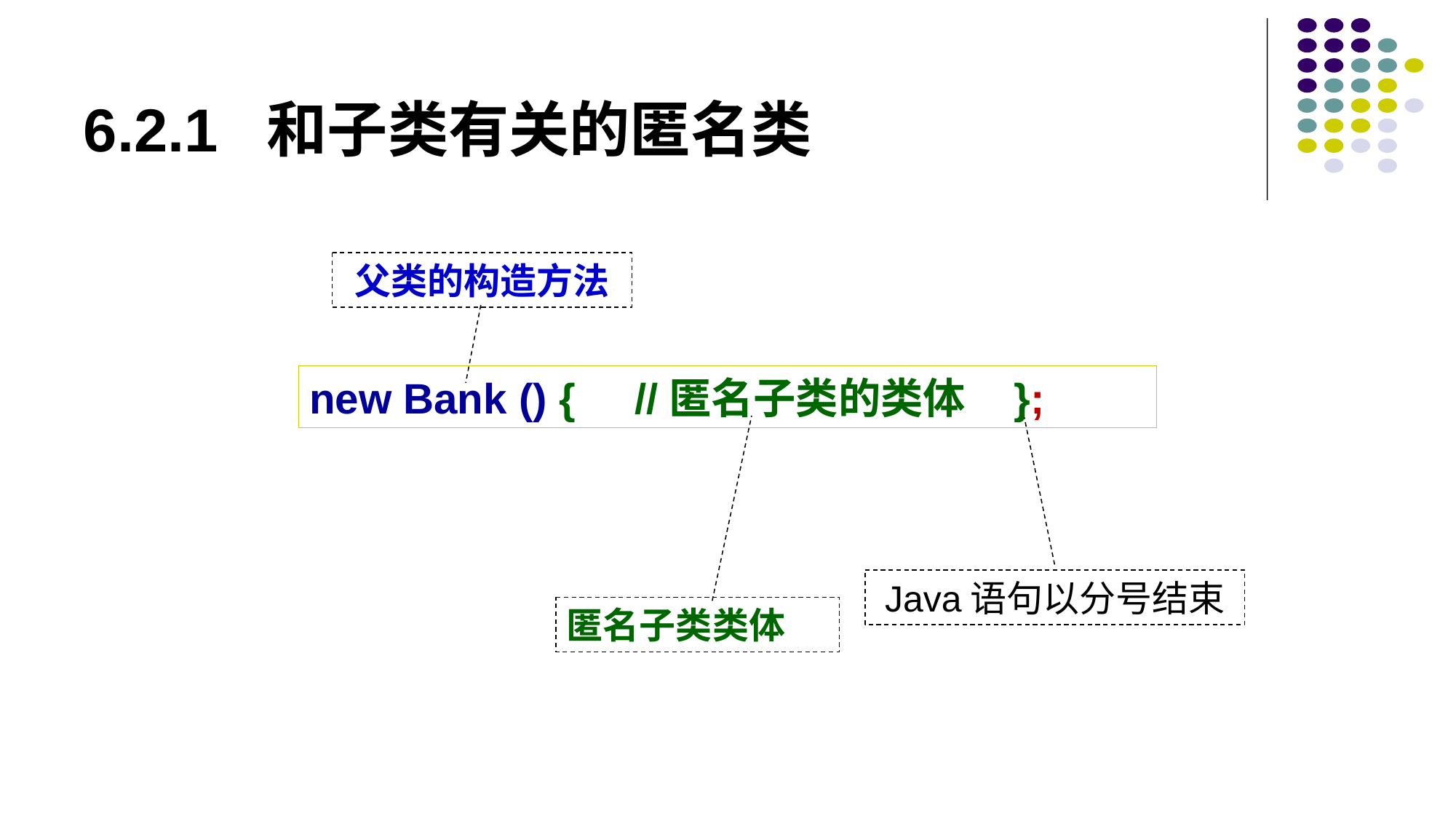

# 6.2.1  和子类有关的匿名类

父类的构造方法
new Bank () {     //匿名子类的类体    };
Java语句以分号结束
匿名子类类体
7